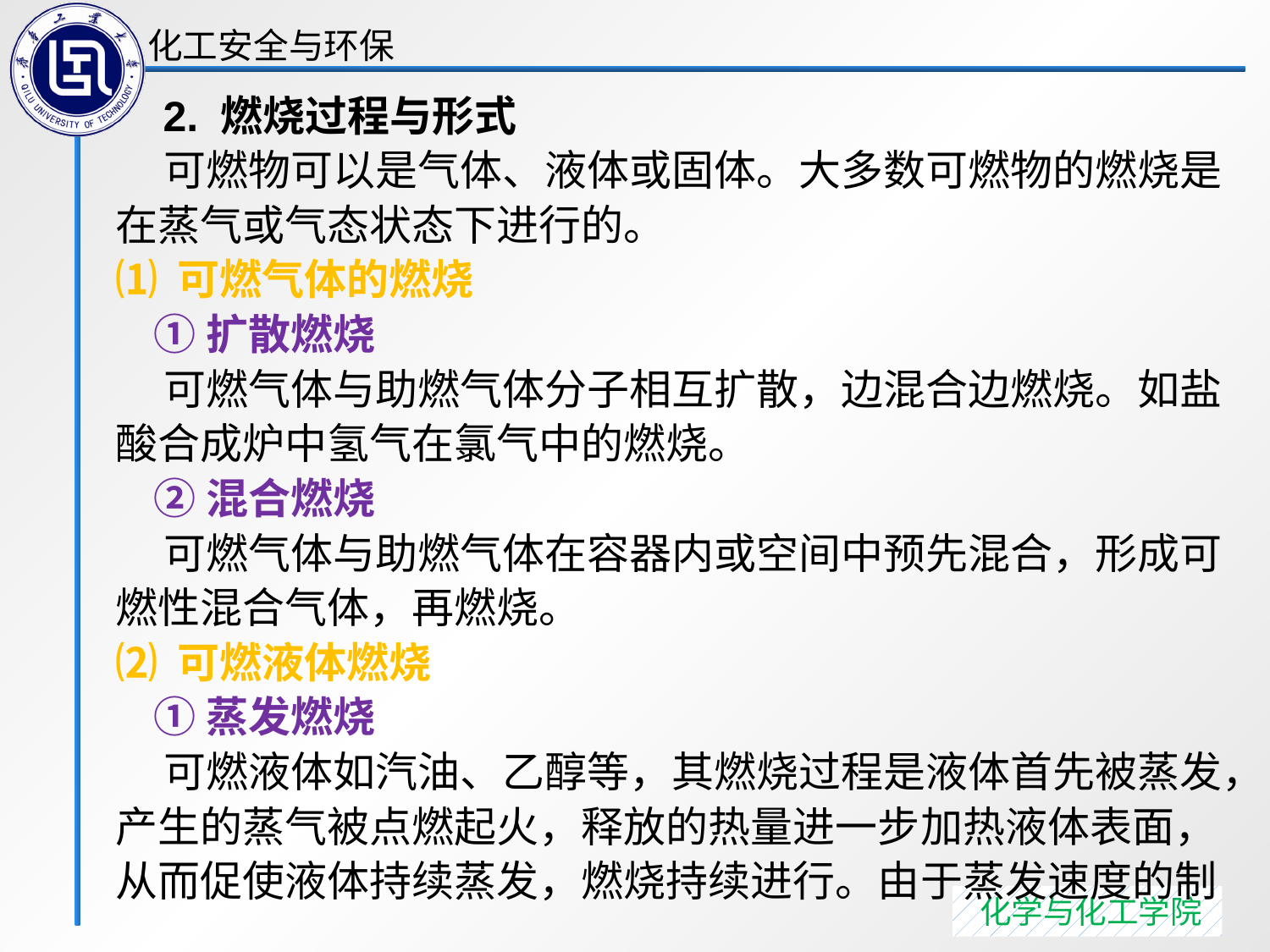

2. 燃烧过程与形式
    可燃物可以是气体、液体或固体。大多数可燃物的燃烧是在蒸气或气态状态下进行的。
⑴ 可燃气体的燃烧
    ①扩散燃烧
    可燃气体与助燃气体分子相互扩散，边混合边燃烧。如盐酸合成炉中氢气在氯气中的燃烧。
    ②混合燃烧
    可燃气体与助燃气体在容器内或空间中预先混合，形成可燃性混合气体，再燃烧。
⑵ 可燃液体燃烧
    ①蒸发燃烧
    可燃液体如汽油、乙醇等，其燃烧过程是液体首先被蒸发，产生的蒸气被点燃起火，释放的热量进一步加热液体表面，从而促使液体持续蒸发，燃烧持续进行。由于蒸发速度的制